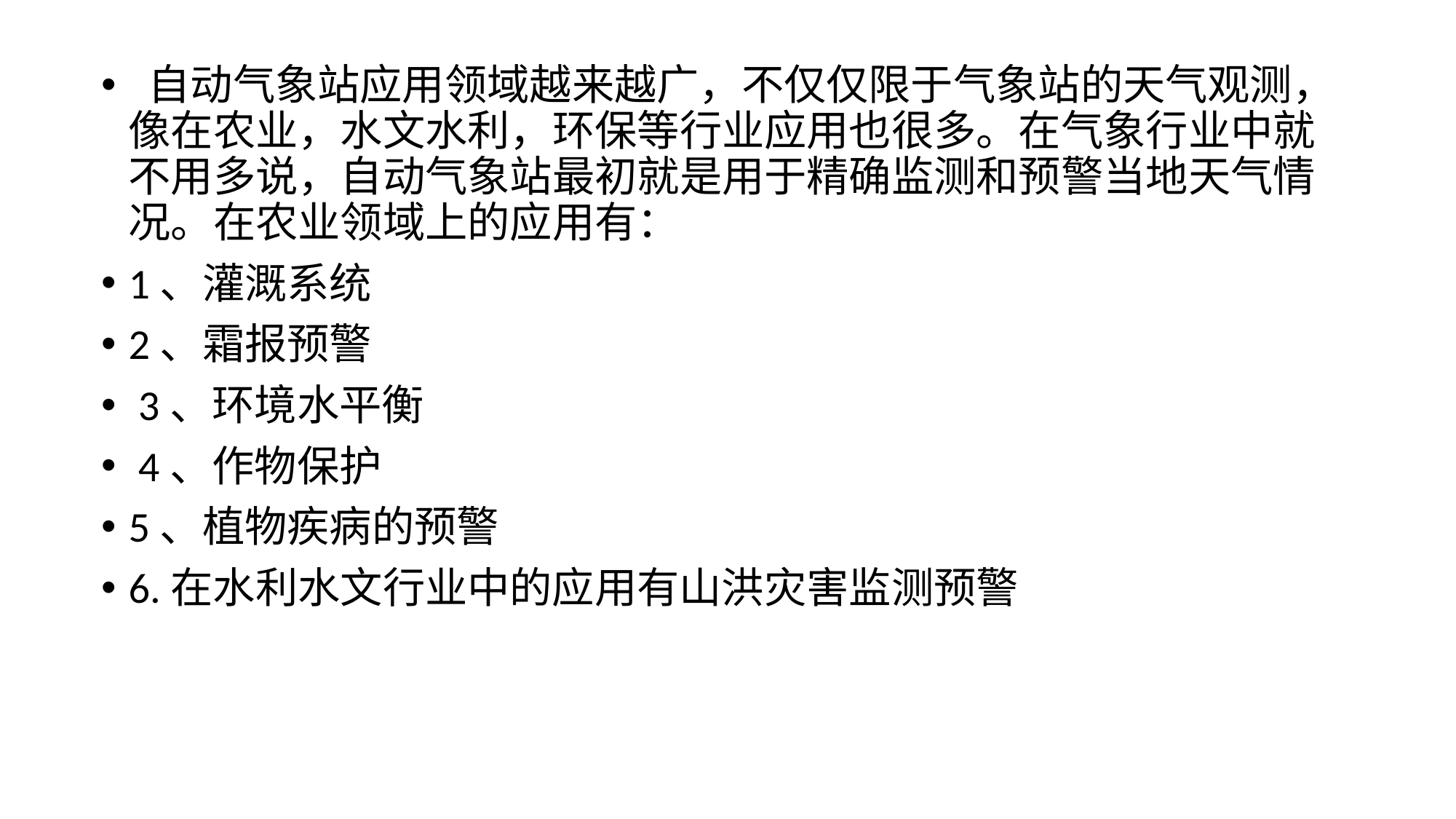

自动气象站应用领域越来越广，不仅仅限于气象站的天气观测，像在农业，水文水利，环保等行业应用也很多。在气象行业中就不用多说，自动气象站最初就是用于精确监测和预警当地天气情况。在农业领域上的应用有：
1、灌溉系统
2、霜报预警
 3、环境水平衡
 4、作物保护
5、植物疾病的预警
6.在水利水文行业中的应用有山洪灾害监测预警